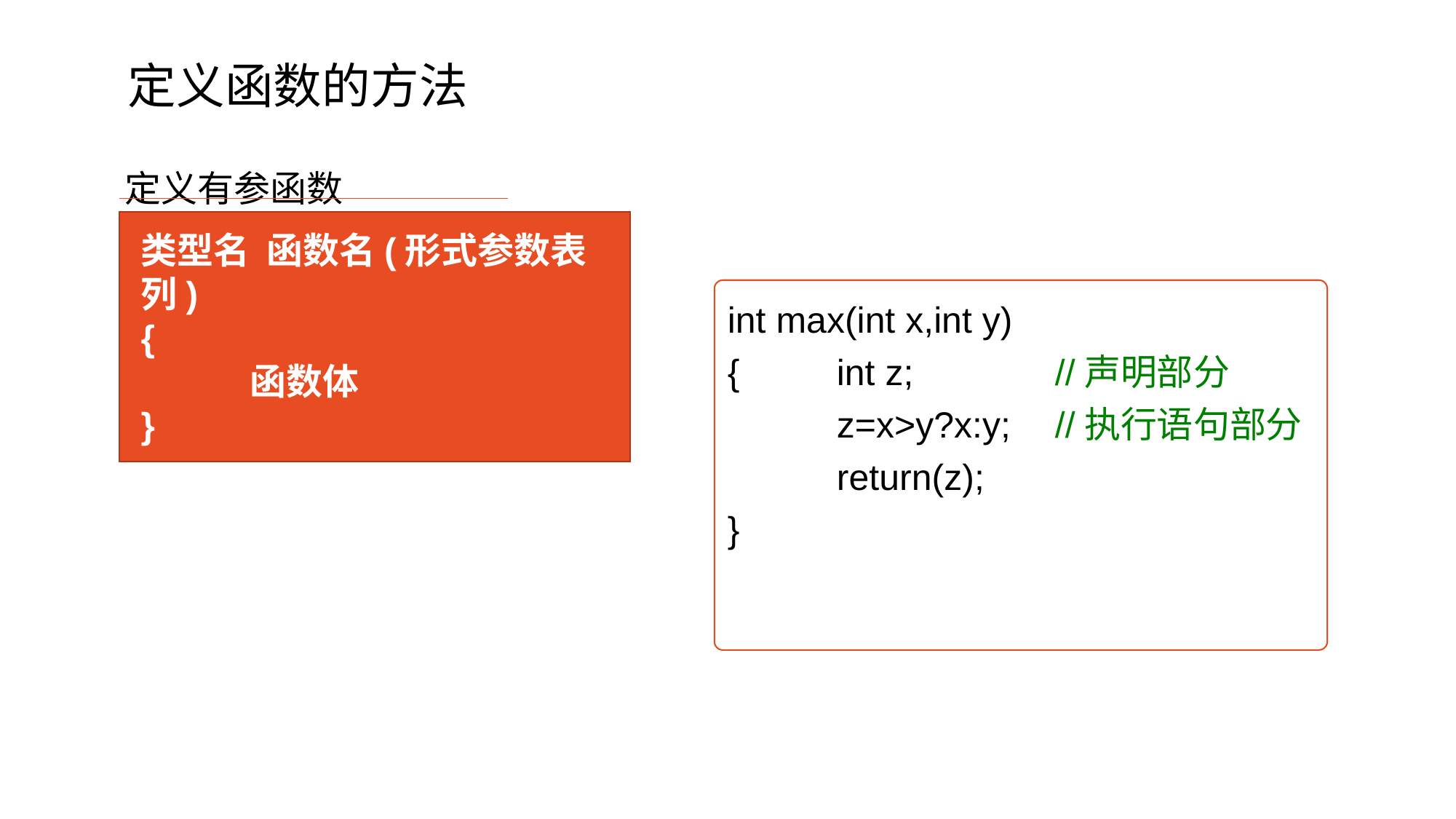

# 定义函数的方法
定义有参函数
类型名  函数名(形式参数表列)
{
	函数体
}
int max(int x,int y)
{	int z;		//声明部分
	z=x>y?x:y;	//执行语句部分
	return(z);
}